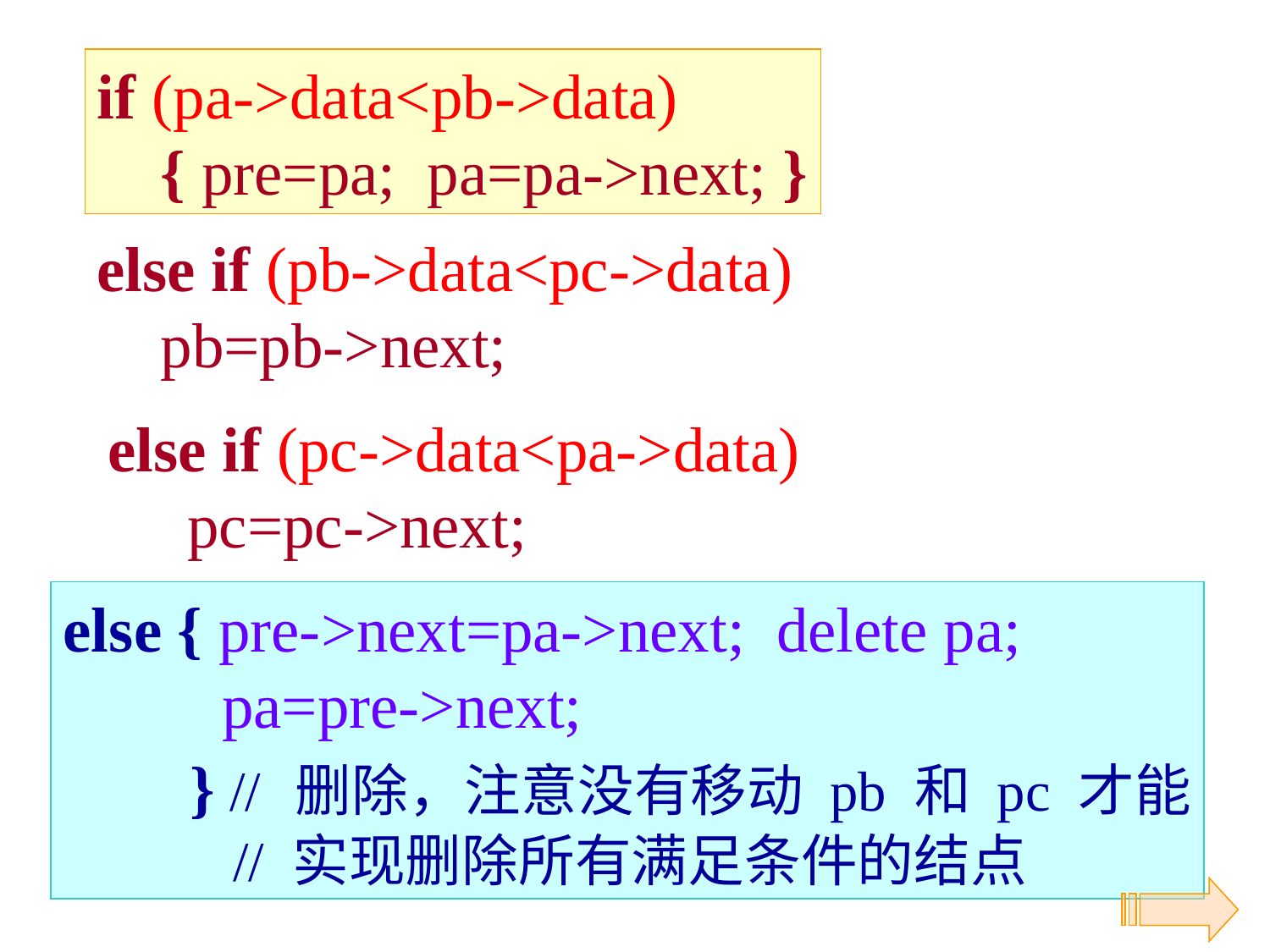

if (pa->data<pb->data)
    { pre=pa;  pa=pa->next; }
else if (pb->data<pc->data)
    pb=pb->next;
else if (pc->data<pa->data)
     pc=pc->next;
else { pre->next=pa->next;  delete pa;
          pa=pre->next;
        } // 删除，注意没有移动 pb 和 pc 才能
            // 实现删除所有满足条件的结点